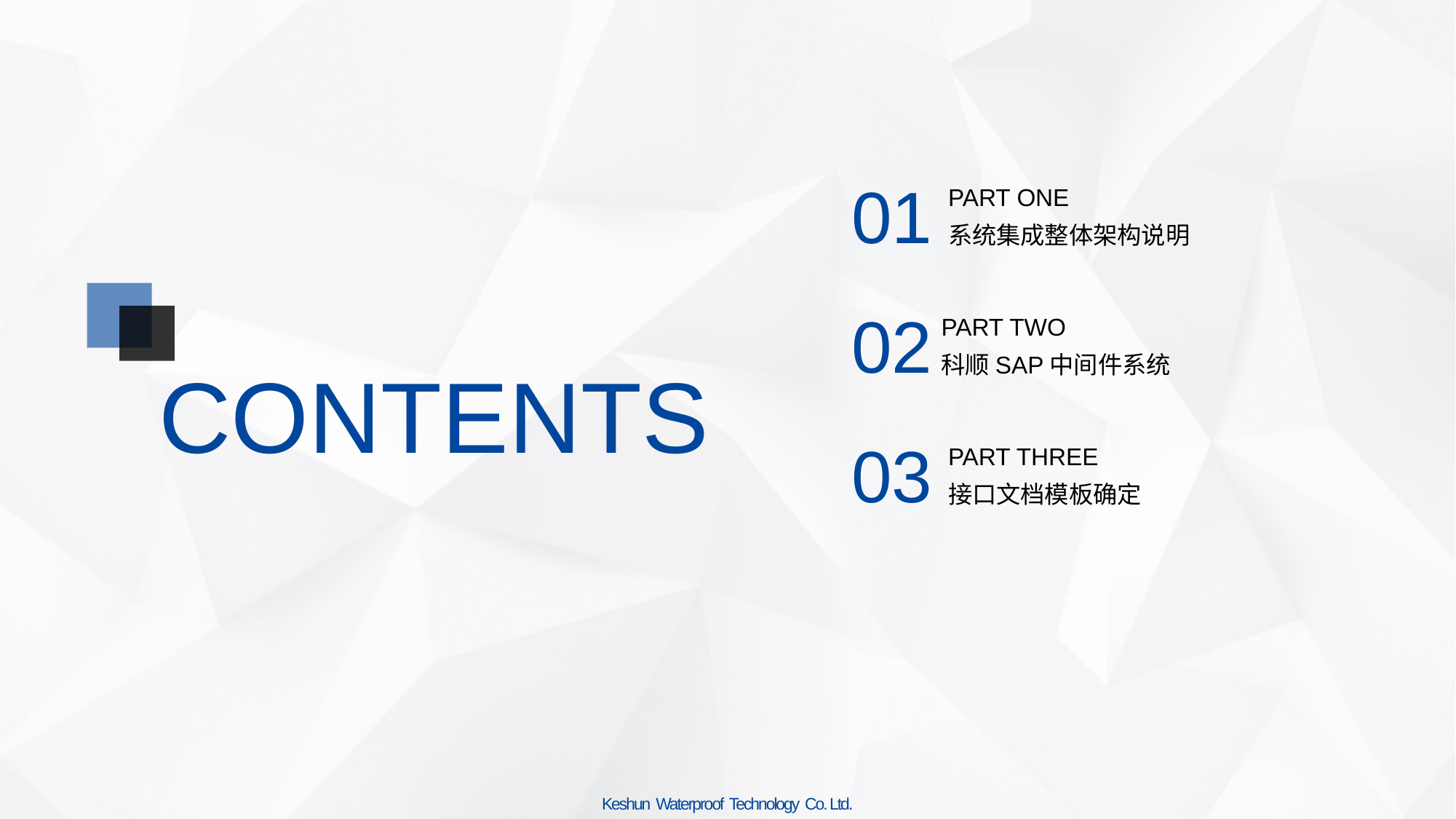

01
PART ONE
系统集成整体架构说明
02
PART TWO
科顺SAP中间件系统
03
PART THREE
接口文档模板确定

CONTENTS